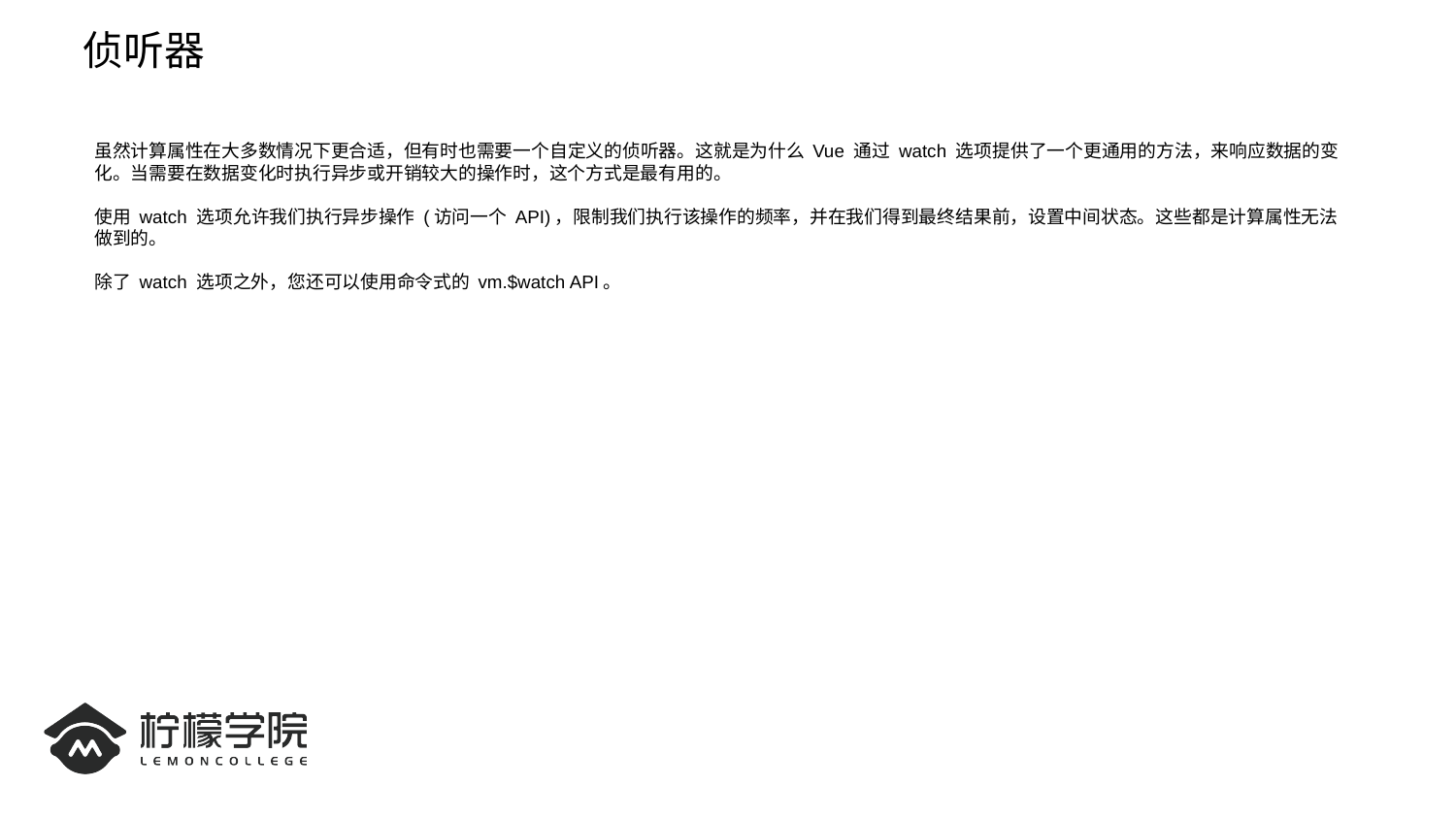

侦听器

虽然计算属性在大多数情况下更合适，但有时也需要一个自定义的侦听器。这就是为什么 Vue 通过 watch 选项提供了一个更通用的方法，来响应数据的变化。当需要在数据变化时执行异步或开销较大的操作时，这个方式是最有用的。

使用 watch 选项允许我们执行异步操作 (访问一个 API)，限制我们执行该操作的频率，并在我们得到最终结果前，设置中间状态。这些都是计算属性无法做到的。

除了 watch 选项之外，您还可以使用命令式的 vm.$watch API。